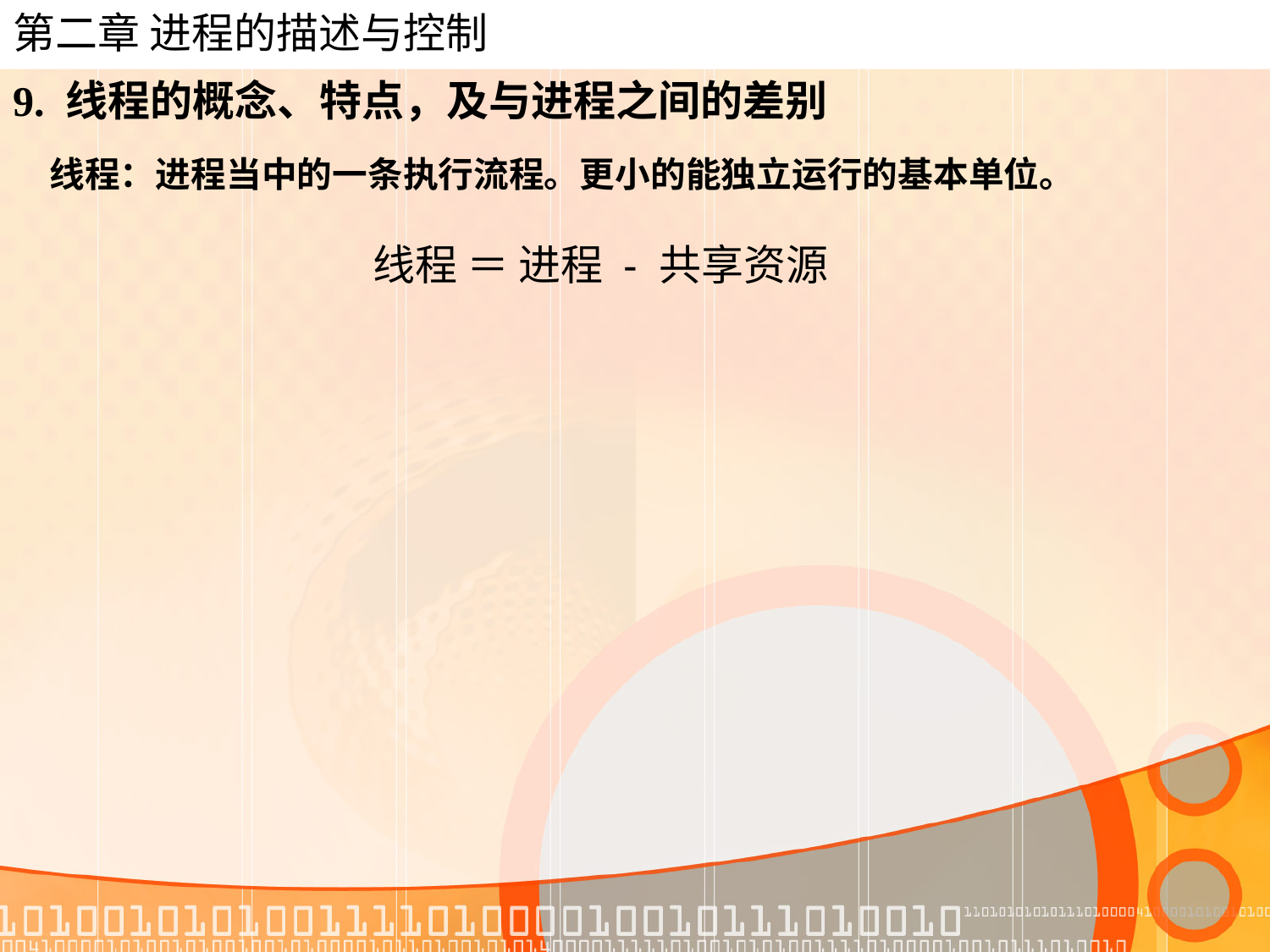

# 第二章 进程的描述与控制
9. 线程的概念、特点，及与进程之间的差别
线程：进程当中的一条执行流程。更小的能独立运行的基本单位。

线程 ＝ 进程 - 共享资源